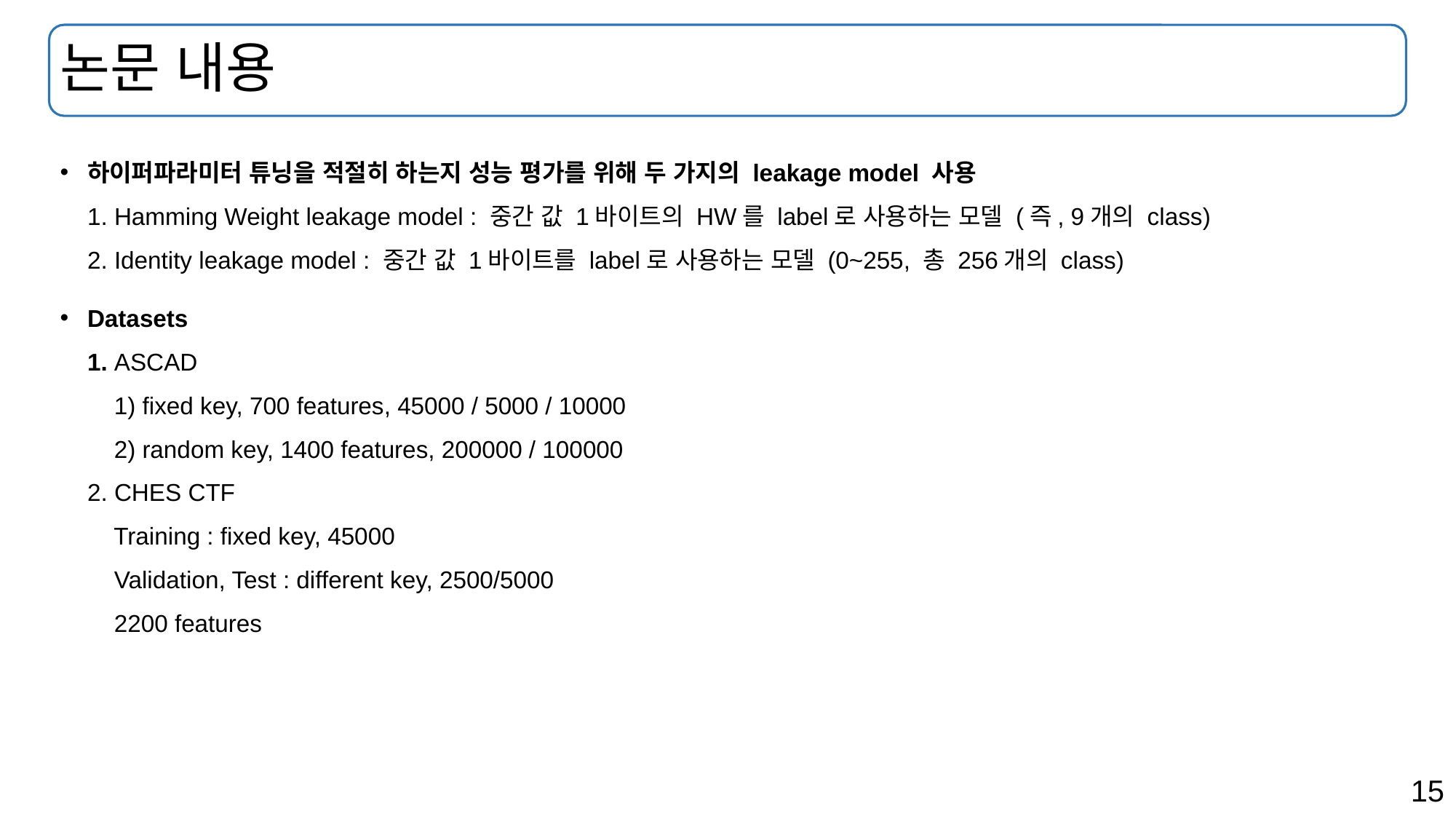

# 논문 내용
하이퍼파라미터 튜닝을 적절히 하는지 성능 평가를 위해 두 가지의 leakage model 사용
1. Hamming Weight leakage model : 중간 값 1바이트의 HW를 label로 사용하는 모델 (즉, 9개의 class)
2. Identity leakage model : 중간 값 1바이트를 label로 사용하는 모델 (0~255, 총 256개의 class)
Datasets
1. ASCAD
    1) fixed key, 700 features, 45000 / 5000 / 10000
    2) random key, 1400 features, 200000 / 100000
2. CHES CTF
    Training : fixed key, 45000
    Validation, Test : different key, 2500/5000
    2200 features